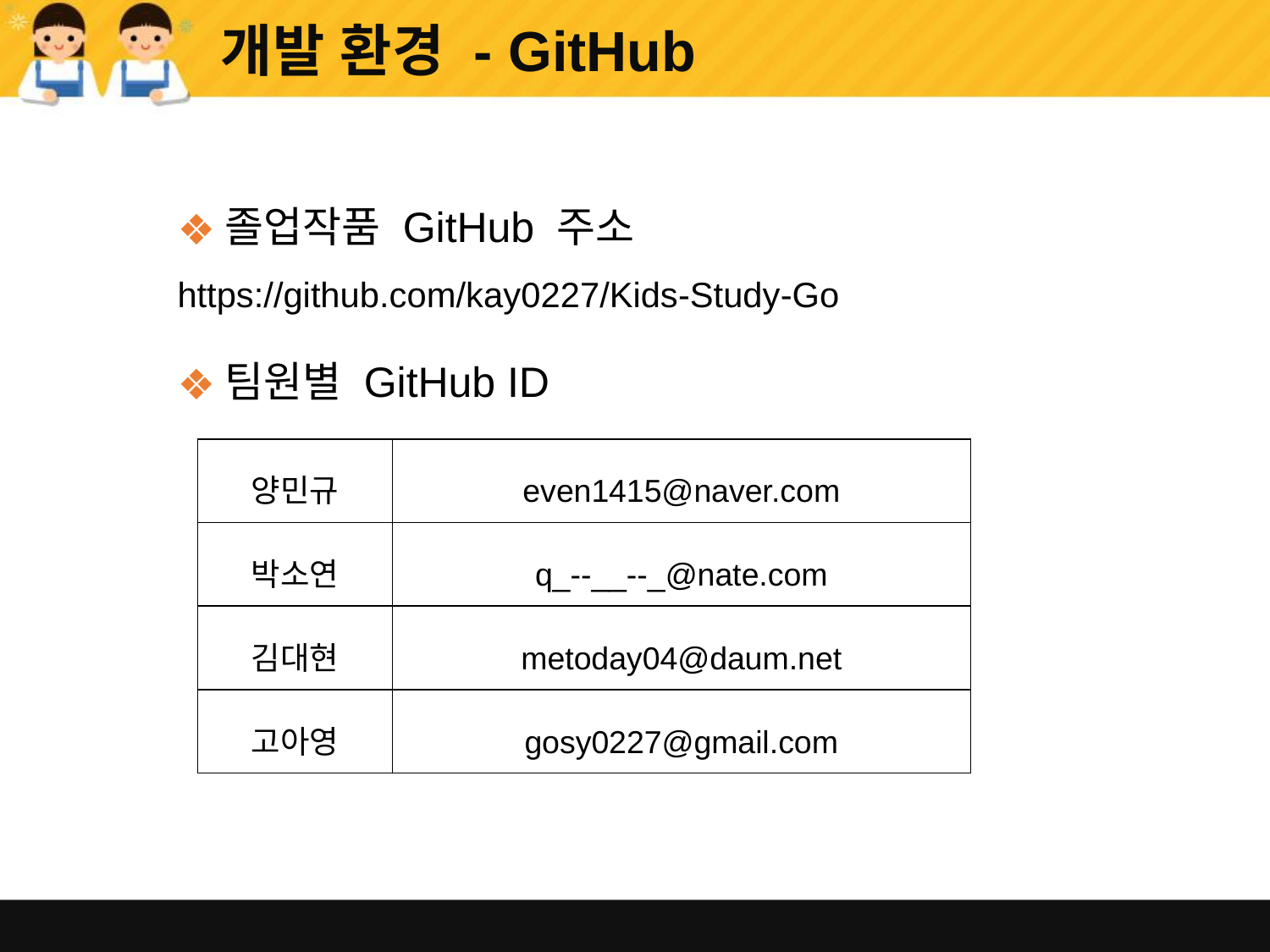

# 개발 환경 - GitHub
졸업작품 GitHub 주소
https://github.com/kay0227/Kids-Study-Go
팀원별 GitHub ID
| 양민규 | even1415@naver.com |
| --- | --- |
| 박소연 | q\_--\_\_--\_@nate.com |
| 김대현 | metoday04@daum.net |
| 고아영 | gosy0227@gmail.com |